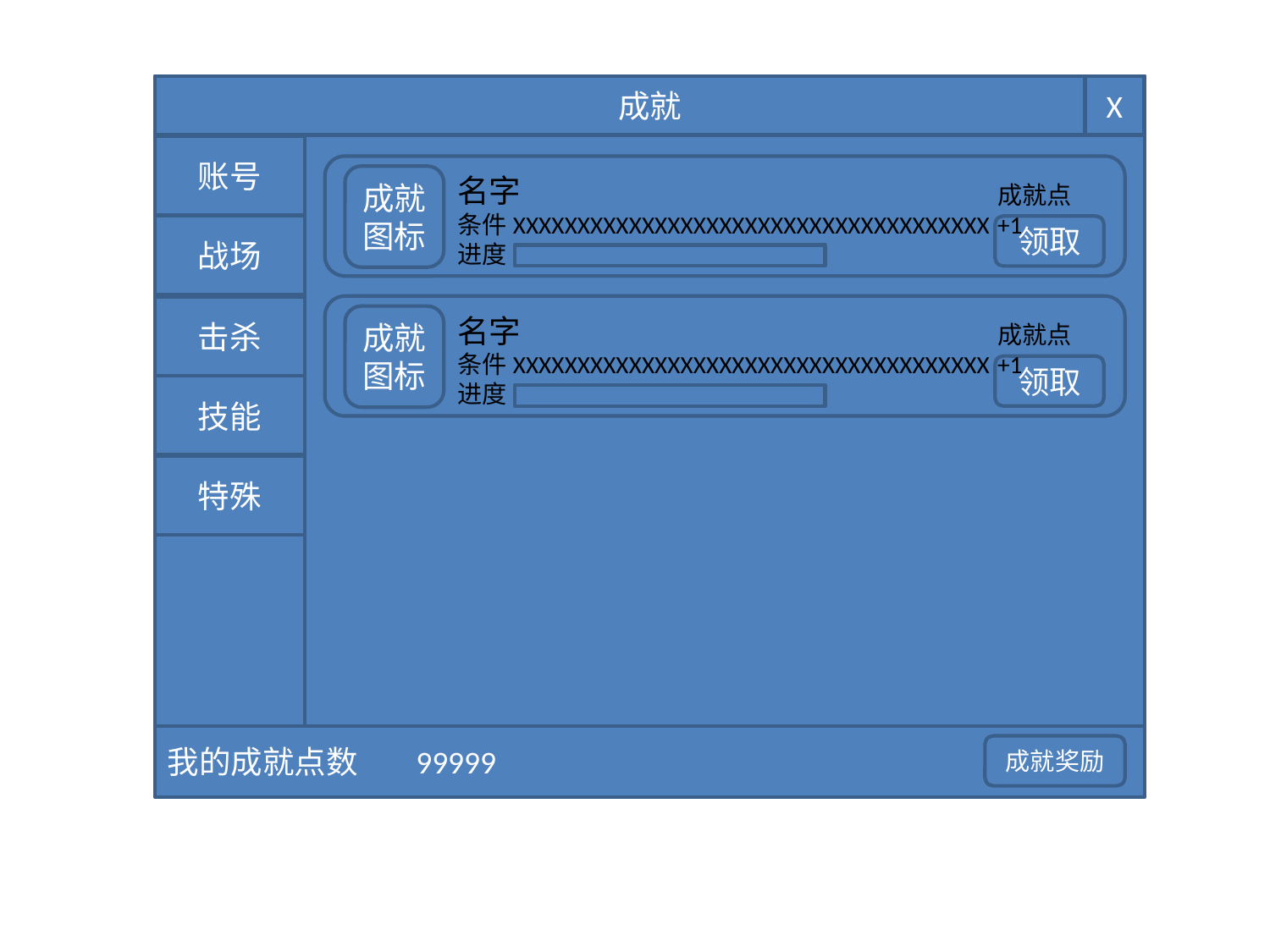

成就
X

账号

名字
条件XXXXXXXXXXXXXXXXXXXXXXXXXXXXXXXXXXXXX
进度
成就图标
成就点  +1
战场
领取

击杀
名字
条件XXXXXXXXXXXXXXXXXXXXXXXXXXXXXXXXXXXXX
进度
成就图标
成就点  +1
领取
技能

特殊
我的成就点数       99999
成就奖励